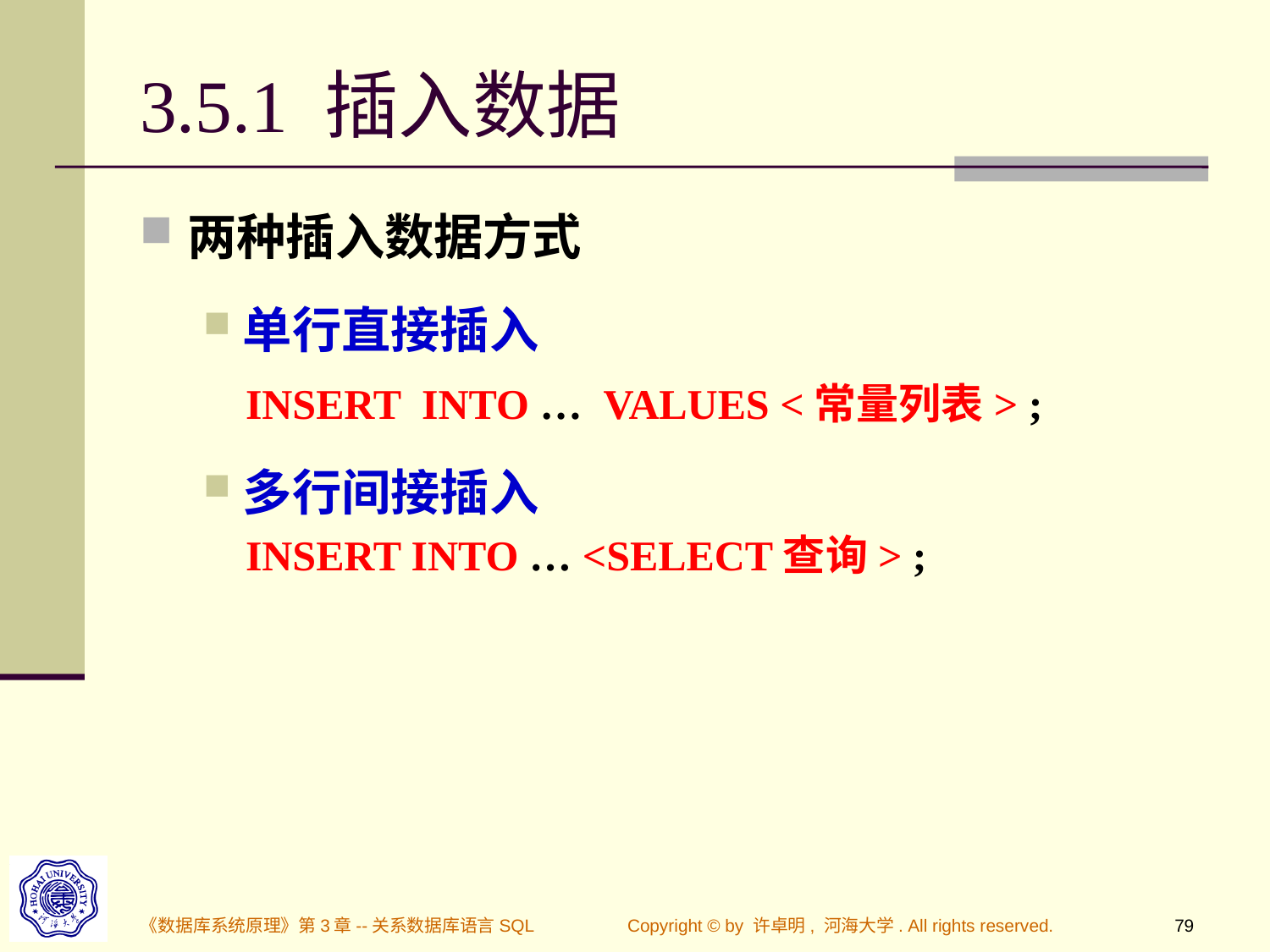

# 3.5.1 插入数据
两种插入数据方式
单行直接插入
          INSERT  INTO …  VALUES <常量列表> ;
多行间接插入
          INSERT INTO … <SELECT查询> ;
《数据库系统原理》第3章--关系数据库语言SQL
Copyright © by 许卓明, 河海大学. All rights reserved.
79